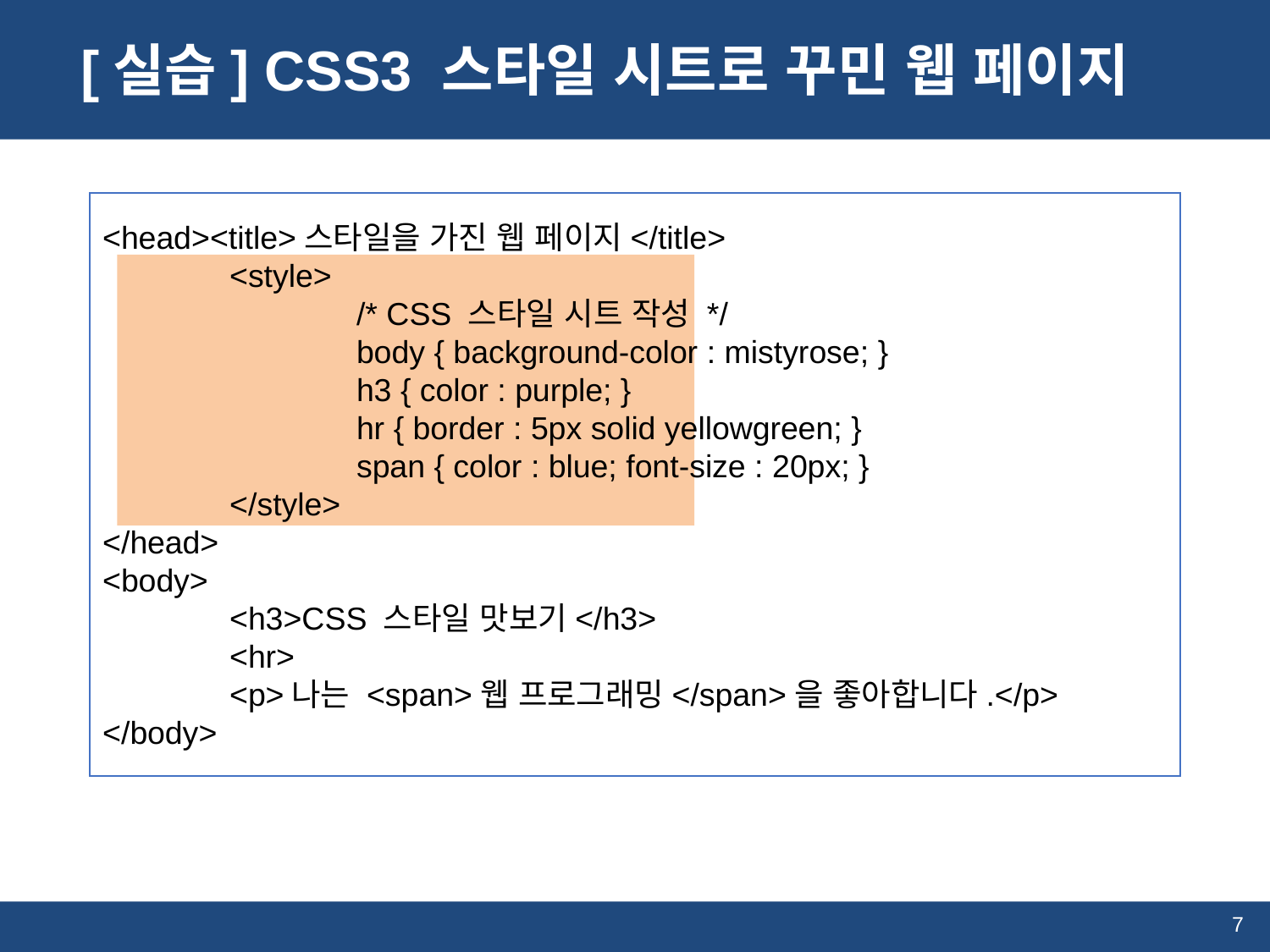

# [실습] CSS3 스타일 시트로 꾸민 웹 페이지
<head><title>스타일을 가진 웹 페이지</title>
	<style>
		/* CSS 스타일 시트 작성 */
		body { background-color : mistyrose; }
		h3 { color : purple; }
		hr { border : 5px solid yellowgreen; }
		span { color : blue; font-size : 20px; }
	</style>
</head>
<body>
	<h3>CSS 스타일 맛보기</h3>
	<hr>
	<p>나는 <span>웹 프로그래밍</span>을 좋아합니다.</p>
</body>

7